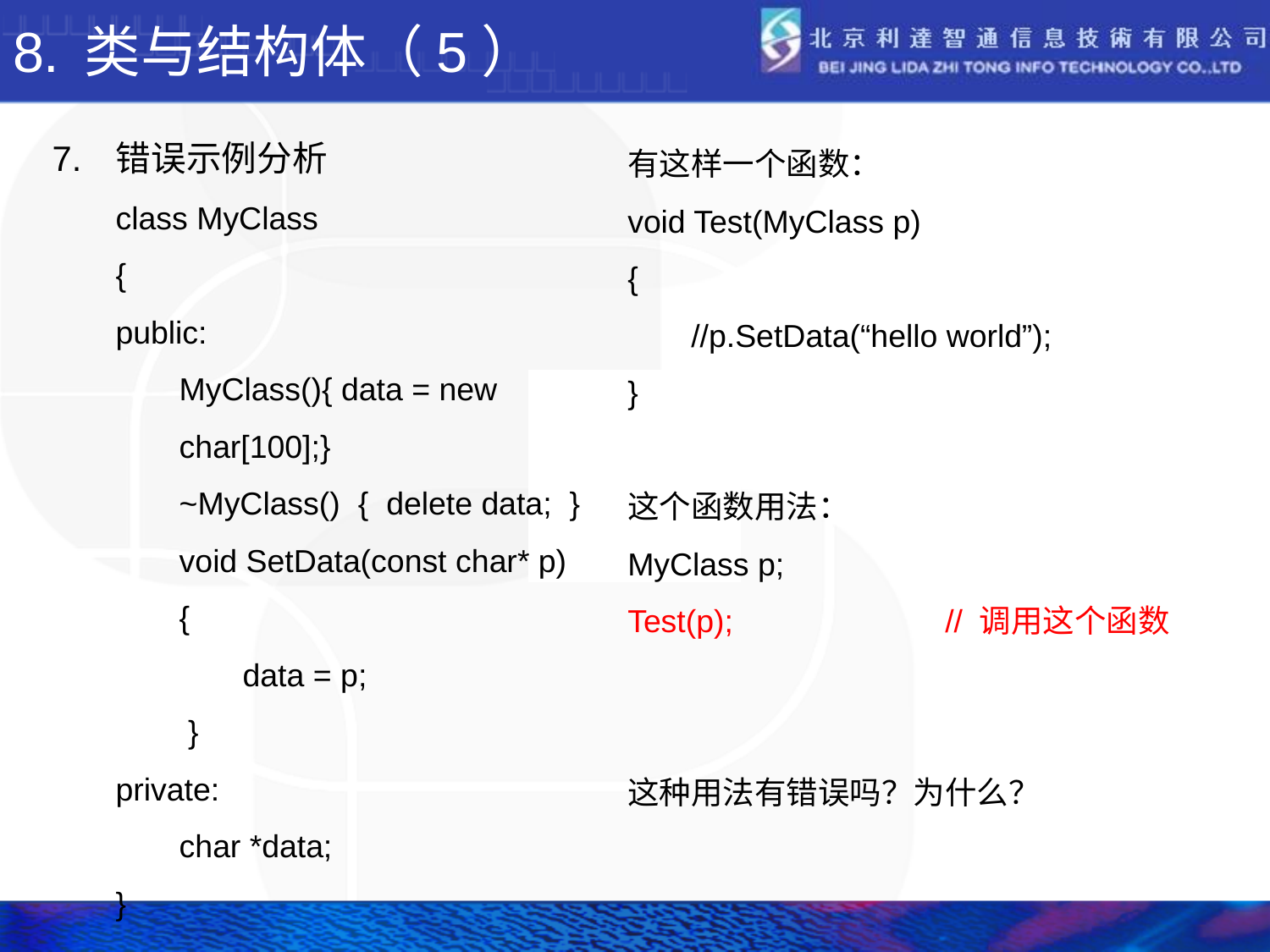

# 类与结构体（5）
错误示例分析
	class MyClass
{
public:
	MyClass(){ data = new char[100];}
	~MyClass()  {  delete data;  }
	void SetData(const char* p)
{
 	data = p;
 }
private:
	char *data;
}
有这样一个函数：
void Test(MyClass p)
{
	//p.SetData(“hello world”);
}

这个函数用法：
MyClass p;
Test(p);		// 调用这个函数

这种用法有错误吗？为什么？